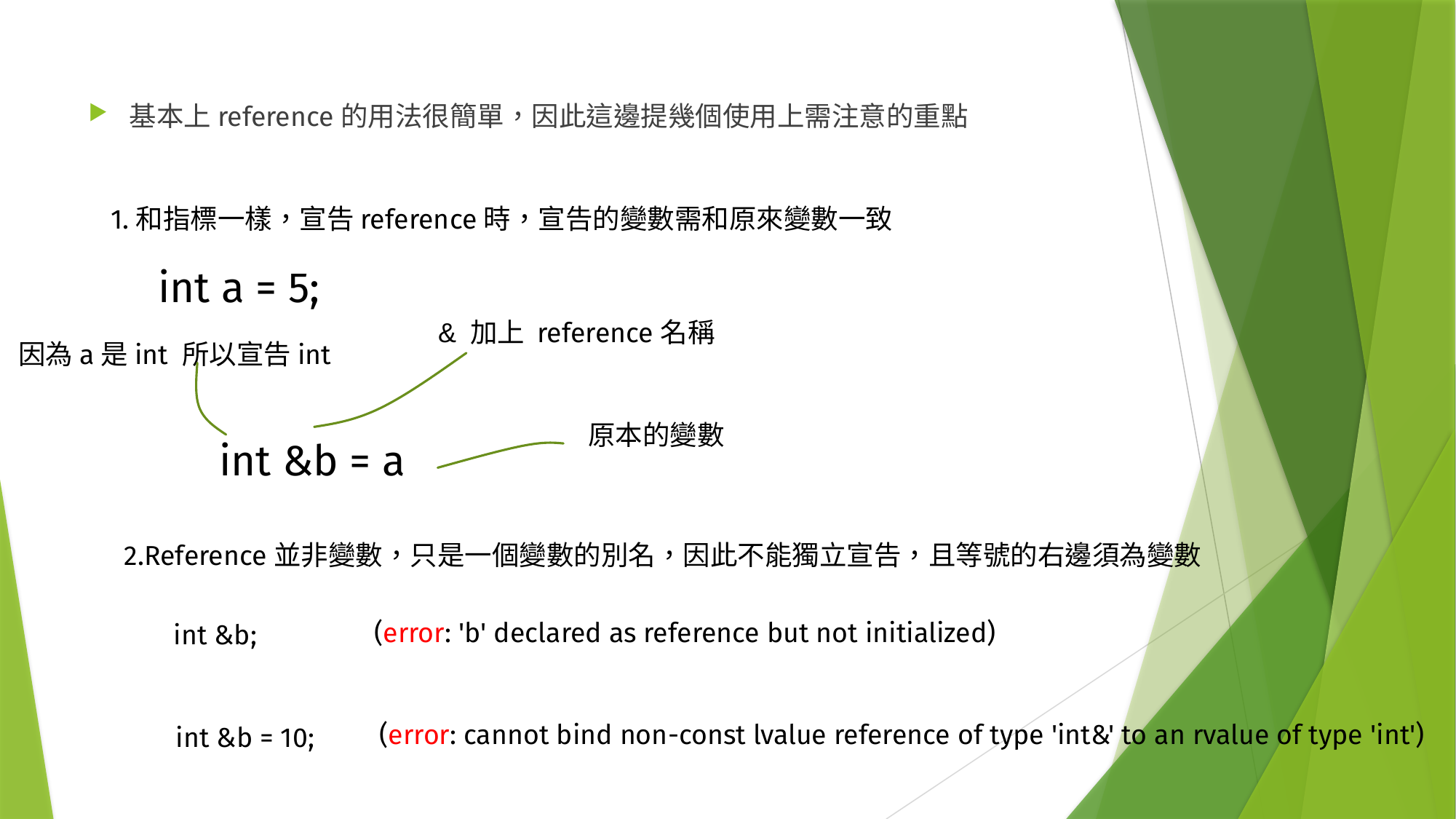

基本上reference的用法很簡單，因此這邊提幾個使用上需注意的重點
1.和指標一樣，宣告reference時，宣告的變數需和原來變數一致
int a = 5;
& 加上 reference名稱
因為a是int 所以宣告int

原本的變數
int &b = a

2.Reference並非變數，只是一個變數的別名，因此不能獨立宣告，且等號的右邊須為變數
(error: 'b' declared as reference but not initialized)
int &b;
(error: cannot bind non-const lvalue reference of type 'int&' to an rvalue of type 'int')
int &b = 10;